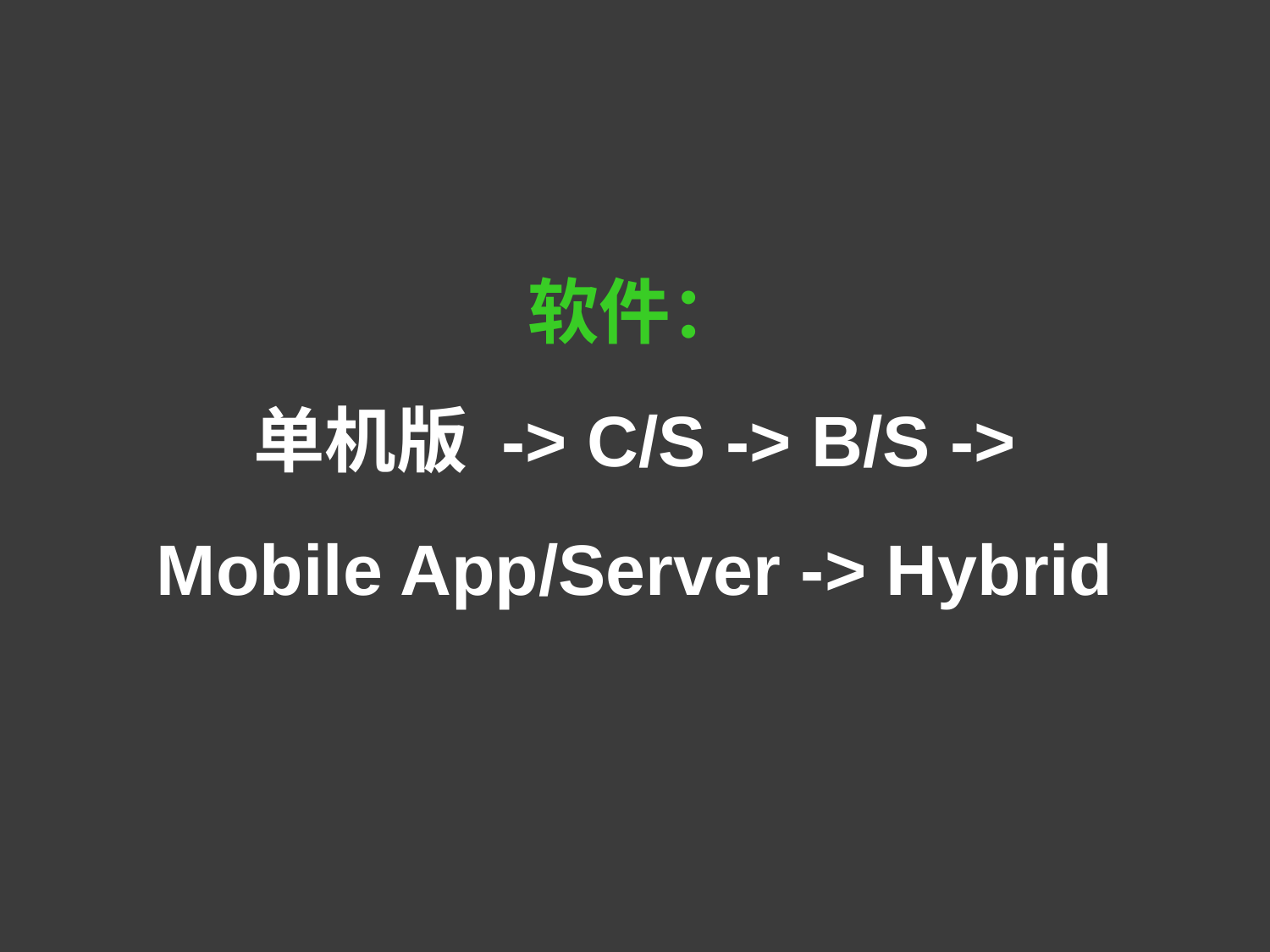

软件：
单机版 -> C/S -> B/S ->
Mobile App/Server -> Hybrid